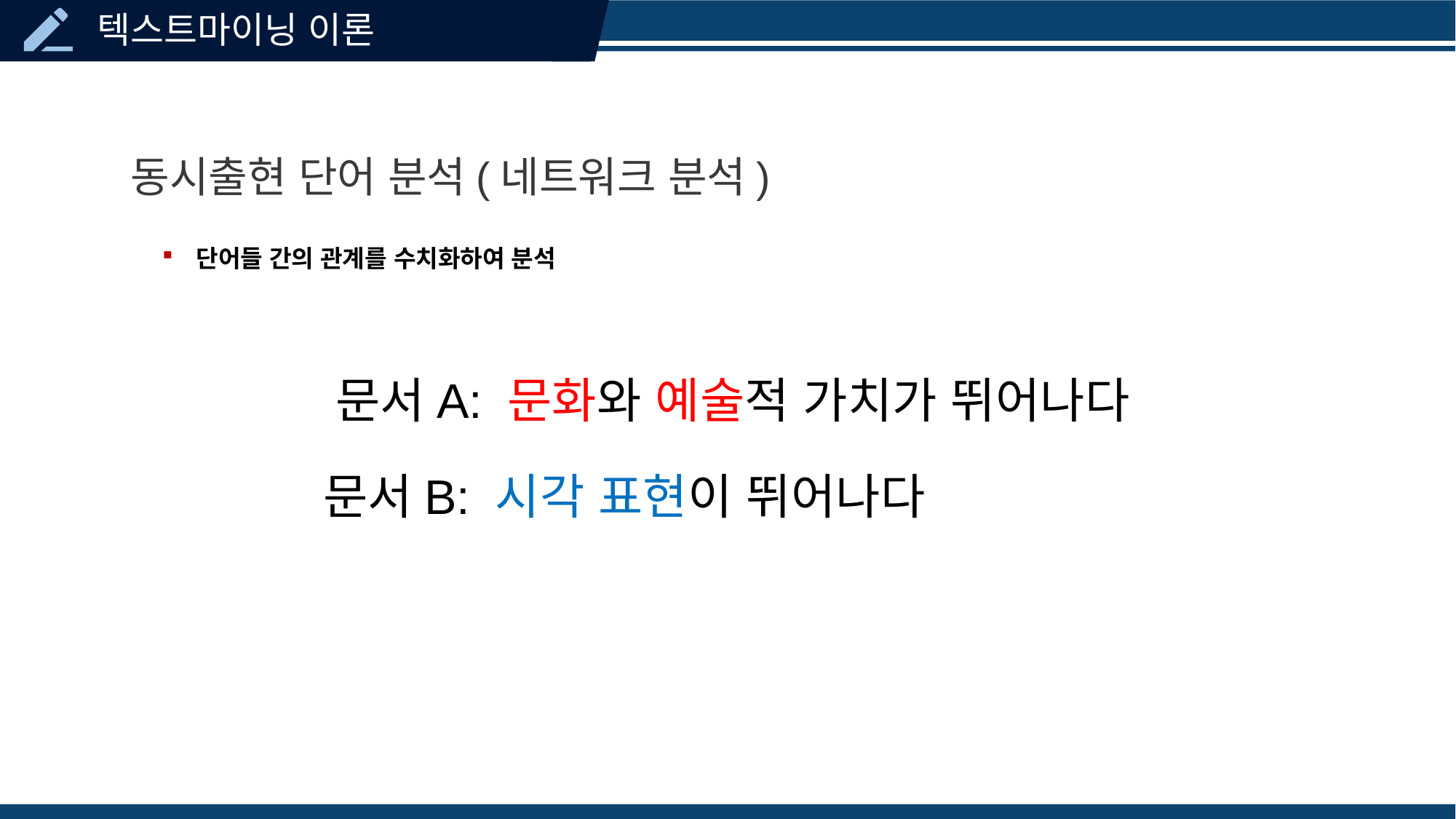

동시출현 단어 분석(네트워크 분석)
단어들 간의 관계를 수치화하여 분석

문서A: 문화와 예술적 가치가 뛰어나다
문서B: 시각 표현이 뛰어나다